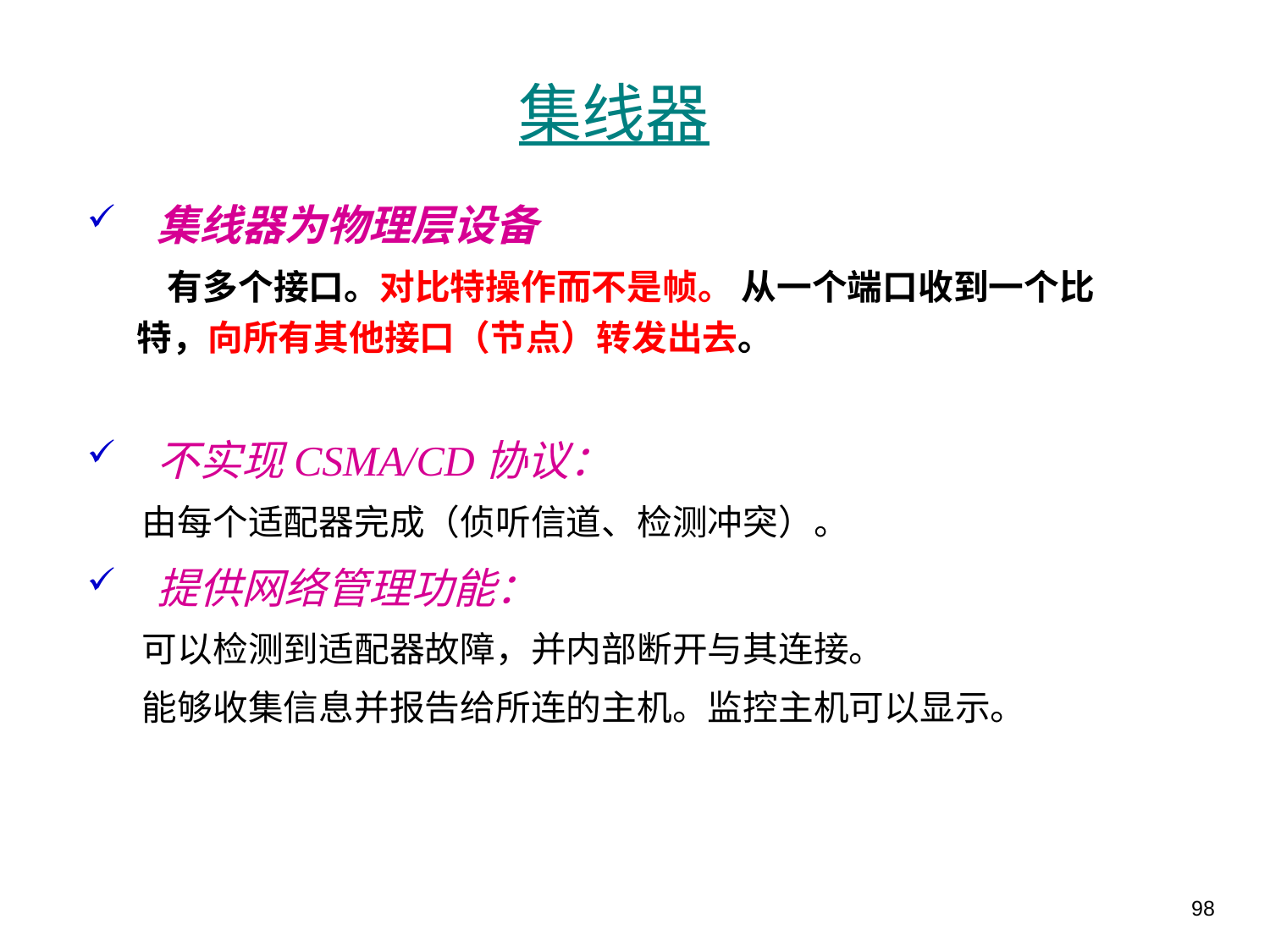

# 集线器
 集线器为物理层设备
         有多个接口。对比特操作而不是帧。 从一个端口收到一个比特，向所有其他接口（节点）转发出去。

 不实现CSMA/CD协议：
      由每个适配器完成（侦听信道、检测冲突）。
 提供网络管理功能：
      可以检测到适配器故障，并内部断开与其连接。
      能够收集信息并报告给所连的主机。监控主机可以显示。
98